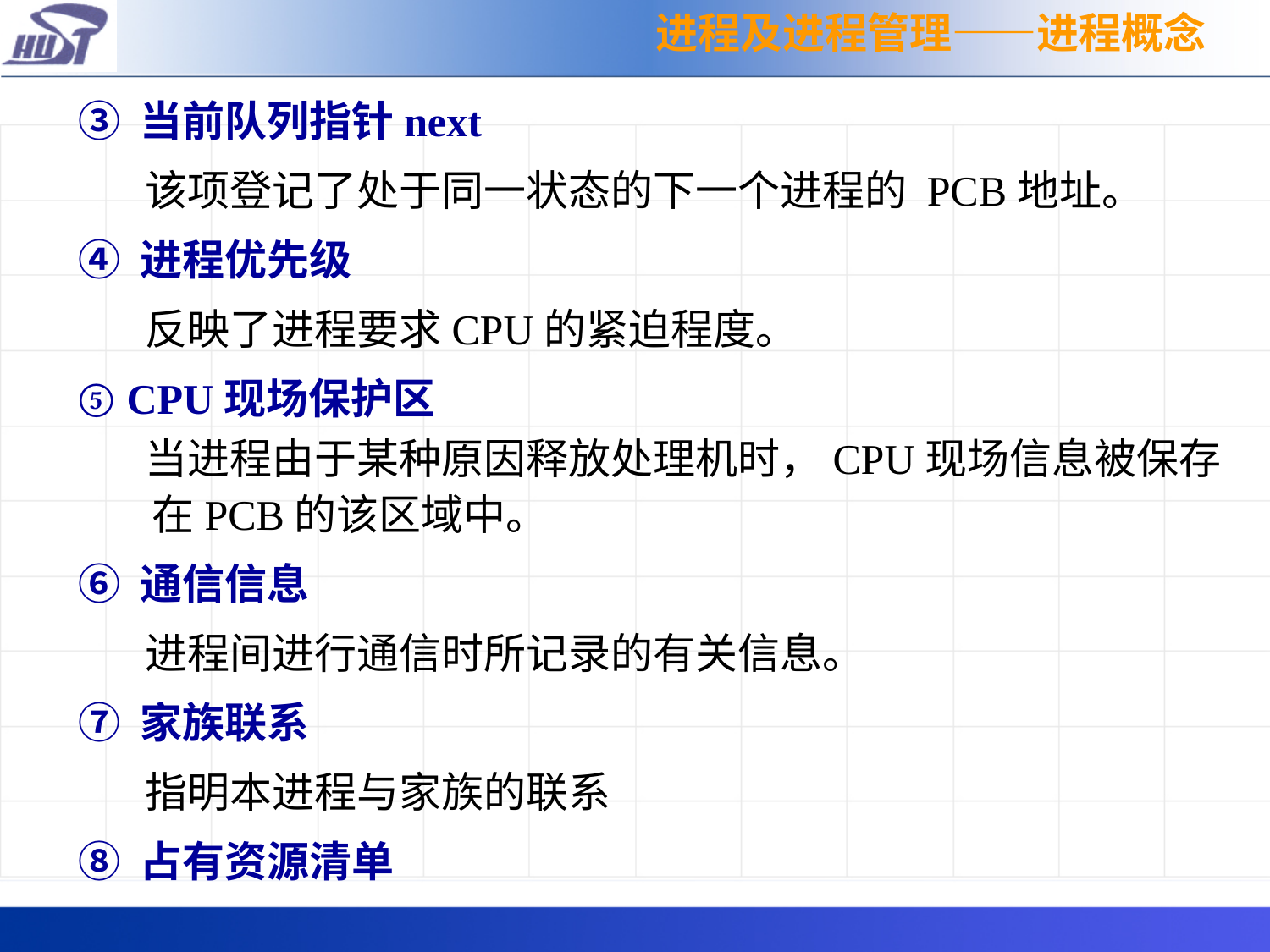

进程及进程管理——进程概念
③ 当前队列指针next
      该项登记了处于同一状态的下一个进程的 PCB地址。
④ 进程优先级
      反映了进程要求CPU的紧迫程度。
⑤ CPU现场保护区
      当进程由于某种原因释放处理机时，CPU现场信息被保存在PCB的该区域中。
⑥ 通信信息
      进程间进行通信时所记录的有关信息。
⑦ 家族联系
      指明本进程与家族的联系
⑧ 占有资源清单